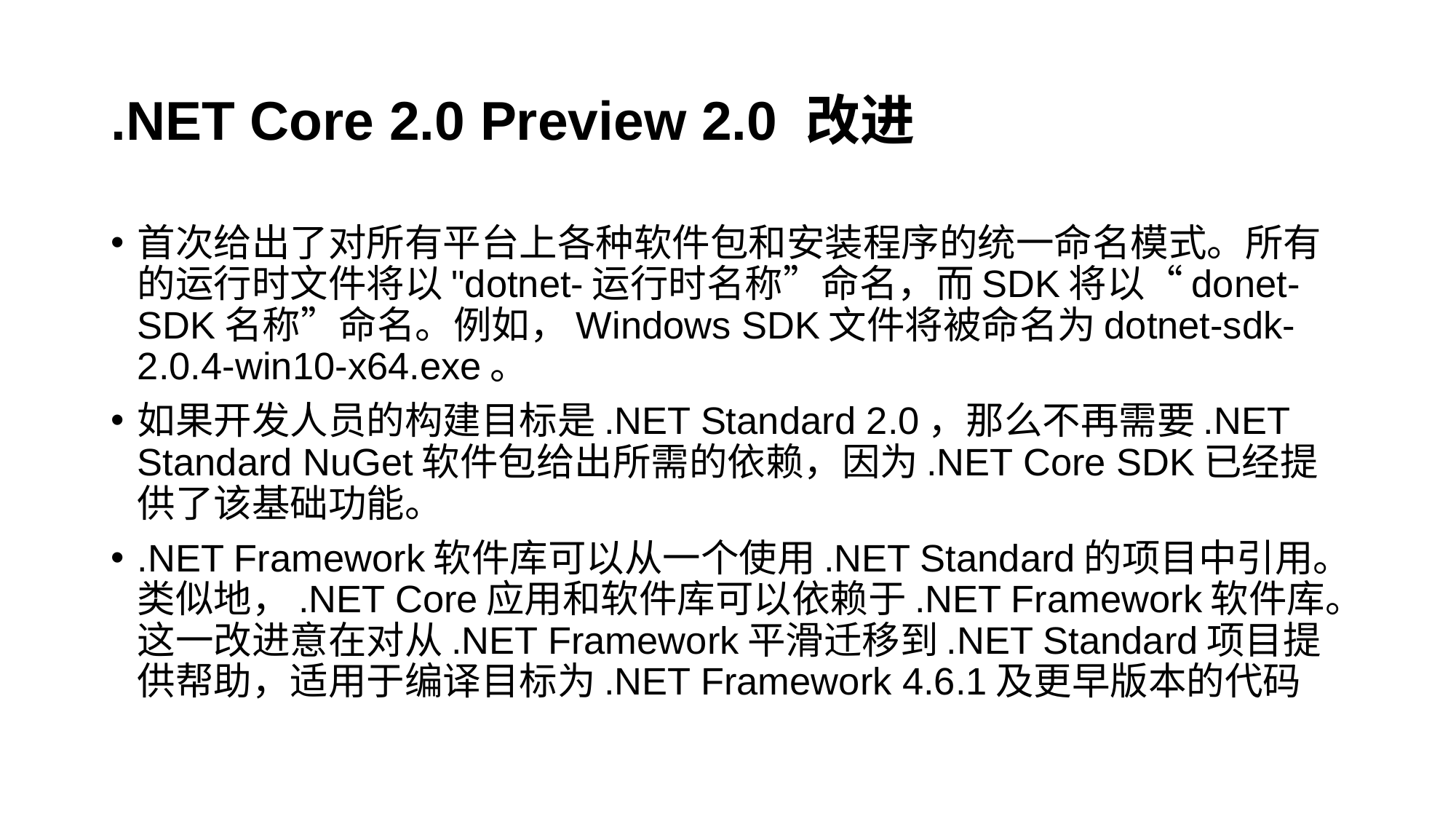

# .NET Core 2.0 Preview 2.0 改进
首次给出了对所有平台上各种软件包和安装程序的统一命名模式。所有的运行时文件将以"dotnet-运行时名称”命名，而SDK将以“donet-SDK名称”命名。例如，Windows SDK文件将被命名为dotnet-sdk-2.0.4-win10-x64.exe。
如果开发人员的构建目标是.NET Standard 2.0，那么不再需要.NET Standard NuGet软件包给出所需的依赖，因为.NET Core SDK已经提供了该基础功能。
.NET Framework软件库可以从一个使用.NET Standard的项目中引用。类似地，.NET Core应用和软件库可以依赖于.NET Framework软件库。这一改进意在对从.NET Framework平滑迁移到.NET Standard项目提供帮助，适用于编译目标为.NET Framework 4.6.1及更早版本的代码